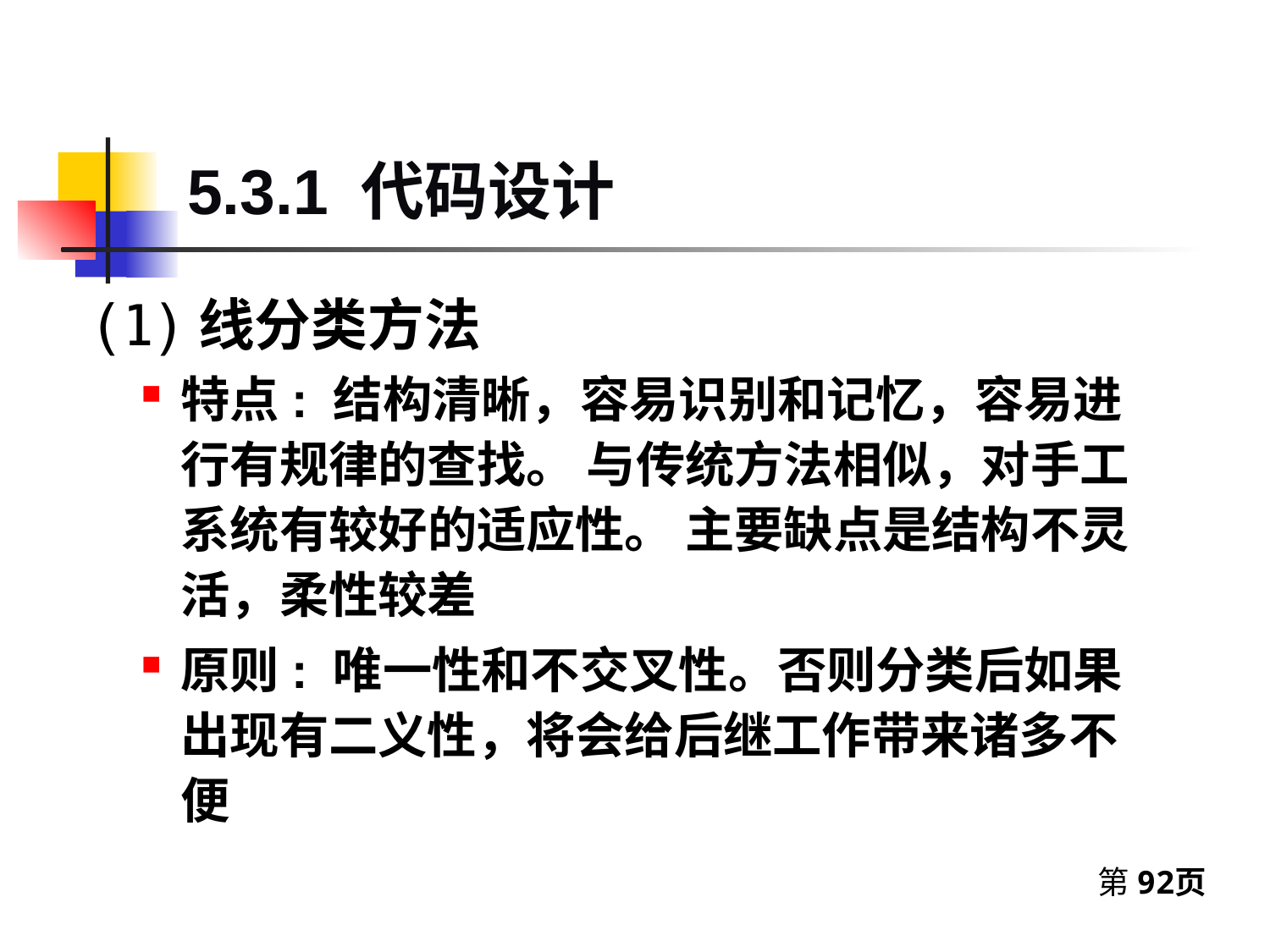

5.3.1 代码设计
# (1)线分类方法
特点: 结构清晰，容易识别和记忆，容易进行有规律的查找。 与传统方法相似，对手工系统有较好的适应性。 主要缺点是结构不灵活，柔性较差
原则: 唯一性和不交叉性。否则分类后如果出现有二义性，将会给后继工作带来诸多不便